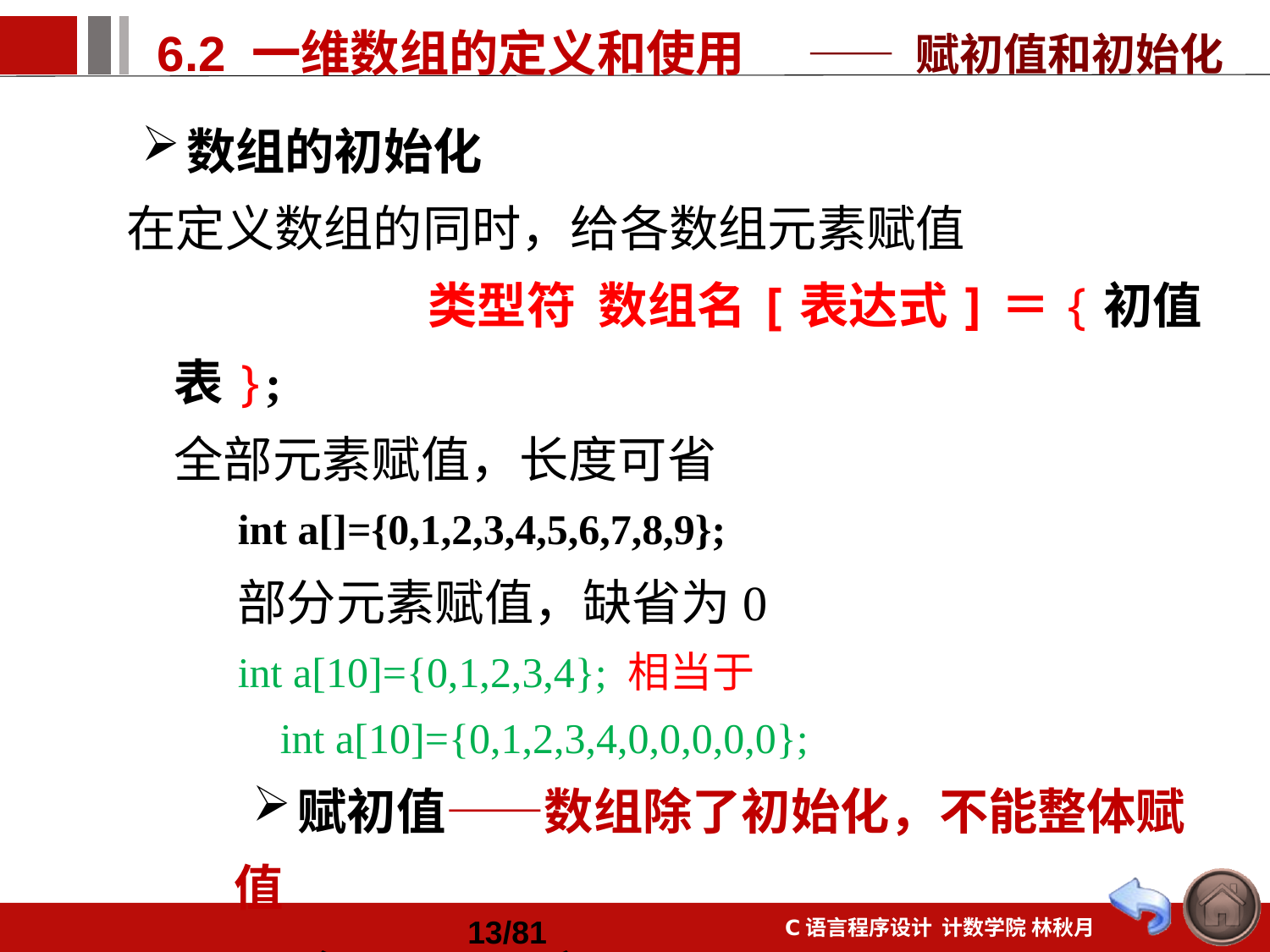

—— 赋初值和初始化
数组的初始化
在定义数组的同时，给各数组元素赋值
		类型符  数组名[表达式]＝{初值表};
全部元素赋值，长度可省
int a[]={0,1,2,3,4,5,6,7,8,9};
部分元素赋值，缺省为0
int a[10]={0,1,2,3,4}; 相当于
    int a[10]={0,1,2,3,4,0,0,0,0,0};
赋初值——数组除了初始化，不能整体赋值
for（i=0;i<N;i++） a[i]=0;